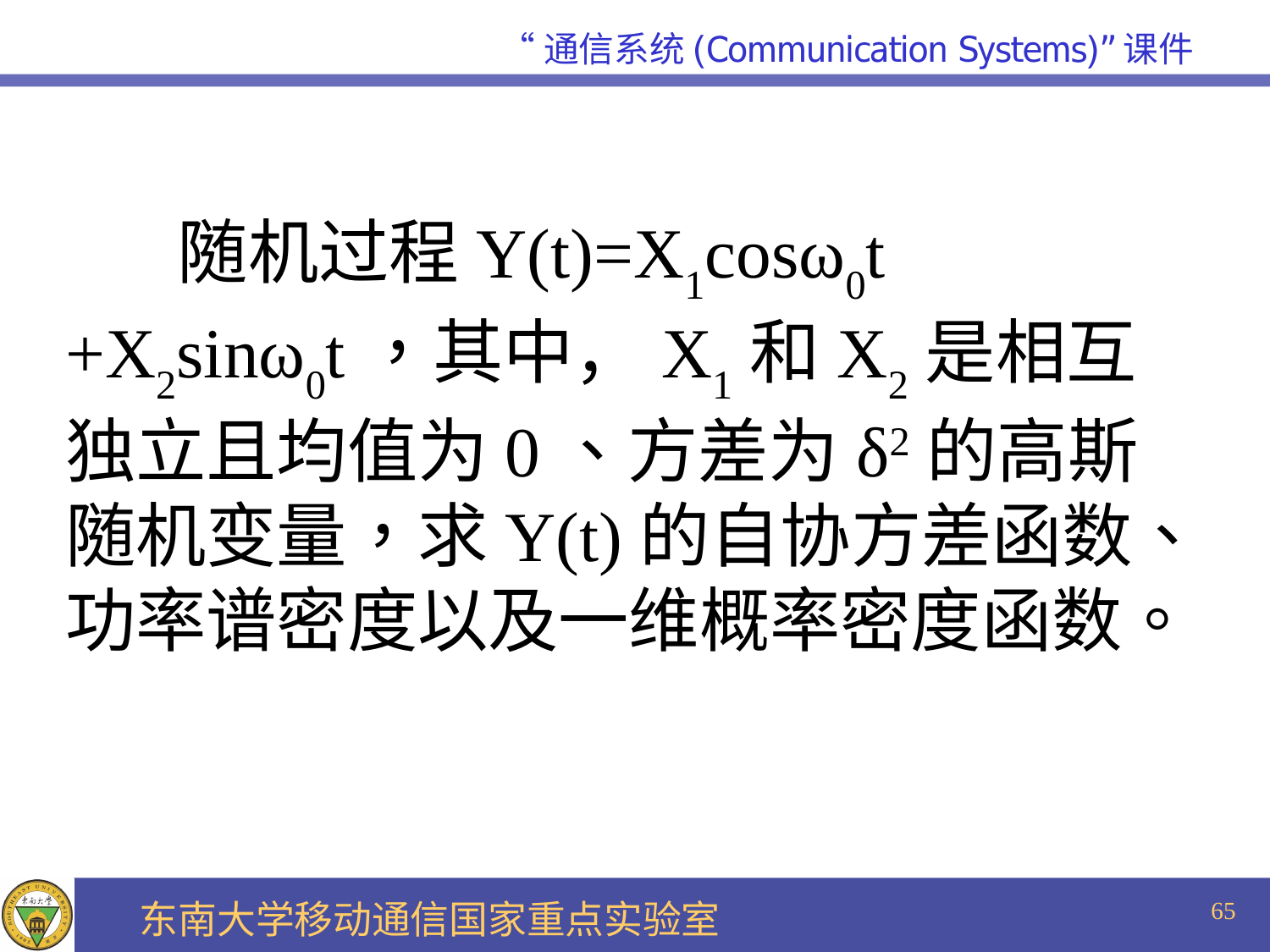

随机过程Y(t)=X1cosω0t +X2sinω0t，其中，X1和X2是相互独立且均值为0、方差为δ2的高斯随机变量，求Y(t)的自协方差函数、功率谱密度以及一维概率密度函数。

65